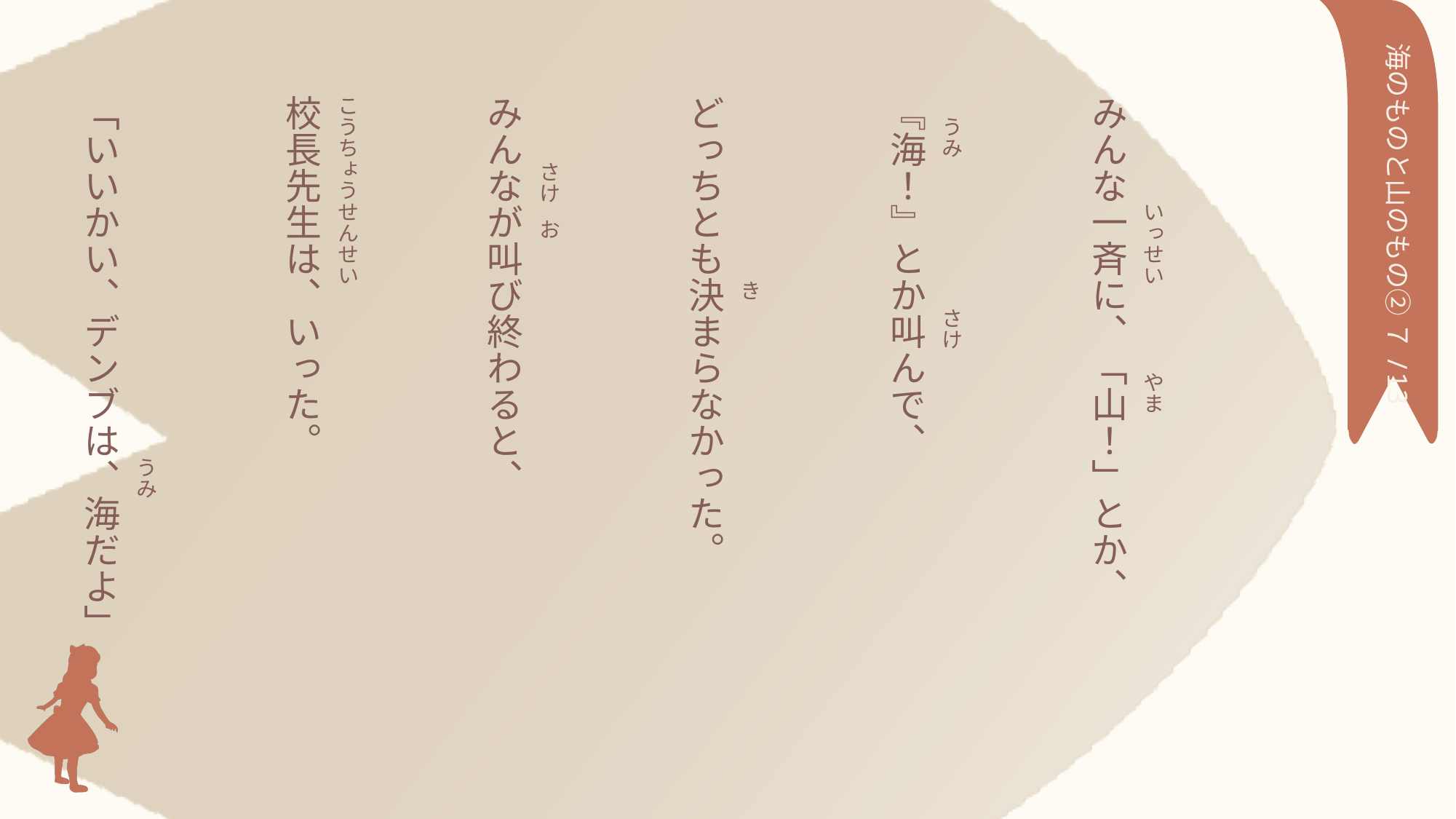

海のものと山のもの② ７/13
　　　　　いっせい　　　　やま
みんな一斉に、「山！」とか、

　うみ　　　　　　　さけ
『海！』とか叫んで、

　　　　　　　　　き
どっちとも決まらなかった。

             さけ   お
みんなが叫び終わると、

こうちょうせんせい
校長先生は、いった。

　　　　　　　　　　　　　　　　　うみ
「いいかい、デンブは、海だよ」